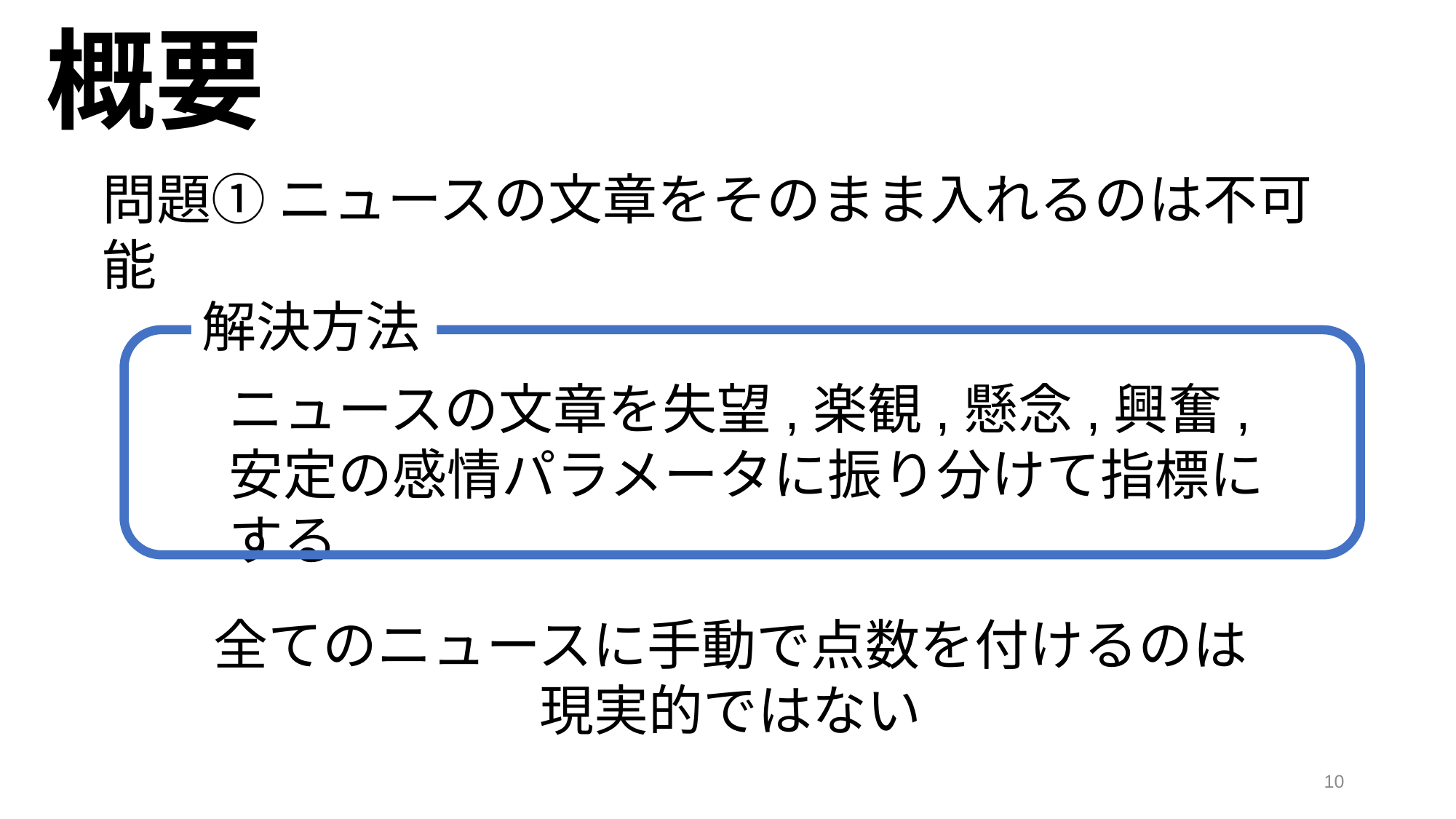

概要
問題① ニュースの文章をそのまま入れるのは不可能
解決方法

ニュースの文章を失望,楽観,懸念,興奮,安定の感情パラメータに振り分けて指標にする
全てのニュースに手動で点数を付けるのは現実的ではない
10